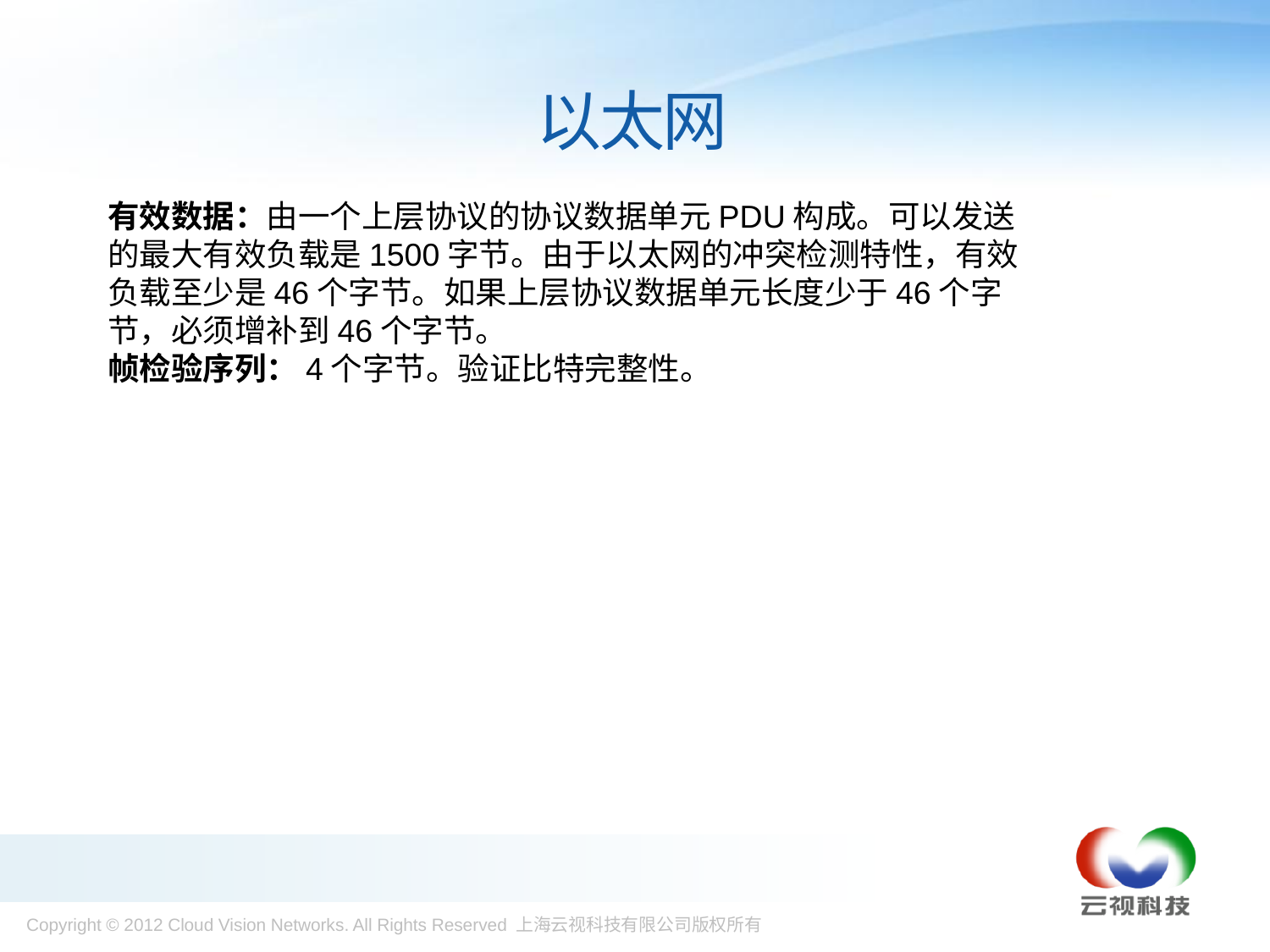

# 以太网
有效数据：由一个上层协议的协议数据单元PDU构成。可以发送的最大有效负载是1500字节。由于以太网的冲突检测特性，有效负载至少是46个字节。如果上层协议数据单元长度少于46个字节，必须增补到46个字节。
帧检验序列：4个字节。验证比特完整性。